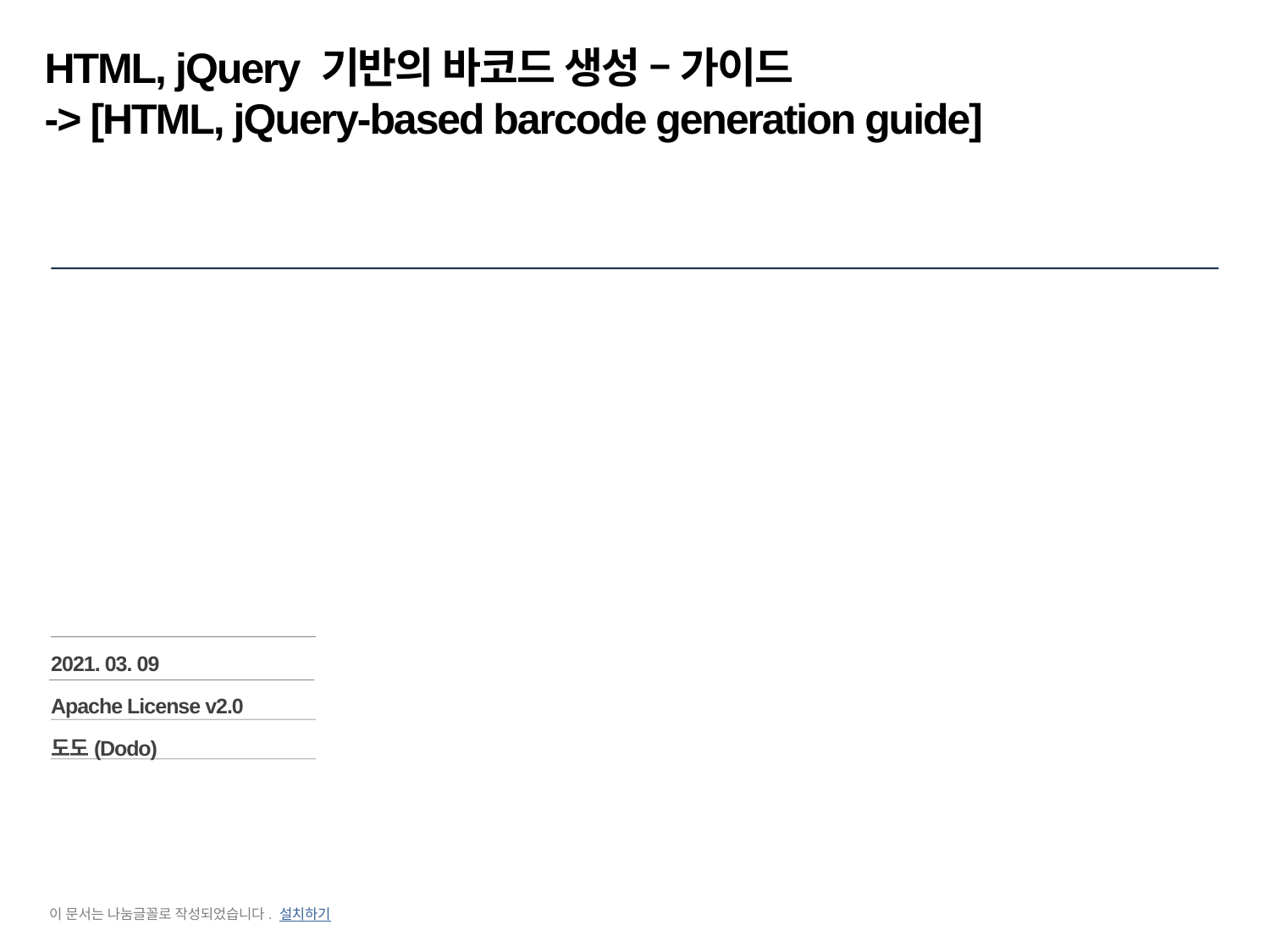

HTML, jQuery 기반의 바코드 생성 – 가이드
-> [HTML, jQuery-based barcode generation guide]

2021. 03. 09
Apache License v2.0
도도(Dodo)

이 문서는 나눔글꼴로 작성되었습니다. 설치하기